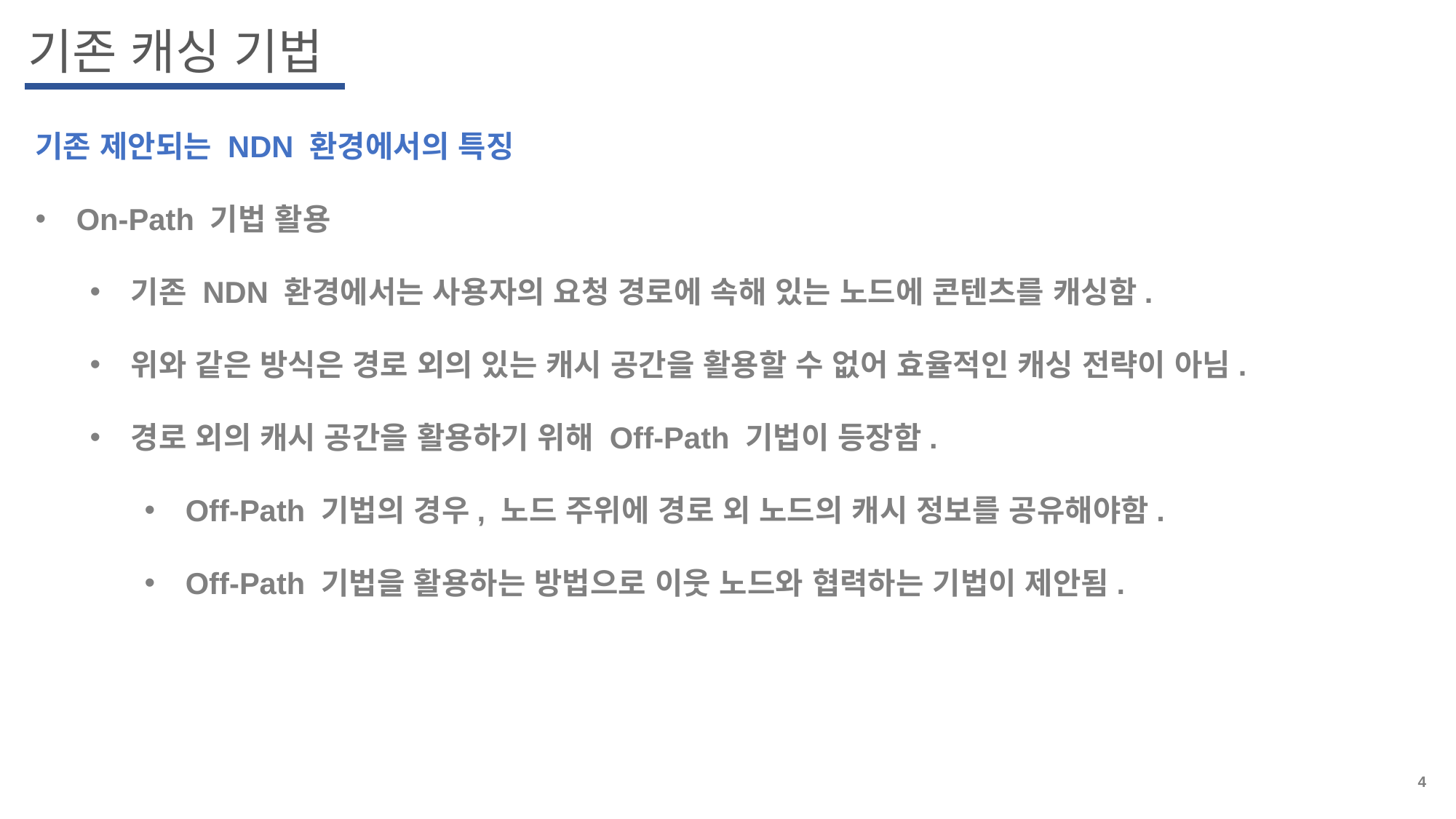

기존 캐싱 기법
기존 제안되는 NDN 환경에서의 특징
On-Path 기법 활용
기존 NDN 환경에서는 사용자의 요청 경로에 속해 있는 노드에 콘텐츠를 캐싱함.
위와 같은 방식은 경로 외의 있는 캐시 공간을 활용할 수 없어 효율적인 캐싱 전략이 아님.
경로 외의 캐시 공간을 활용하기 위해 Off-Path 기법이 등장함.
Off-Path 기법의 경우, 노드 주위에 경로 외 노드의 캐시 정보를 공유해야함.
Off-Path 기법을 활용하는 방법으로 이웃 노드와 협력하는 기법이 제안됨.
4